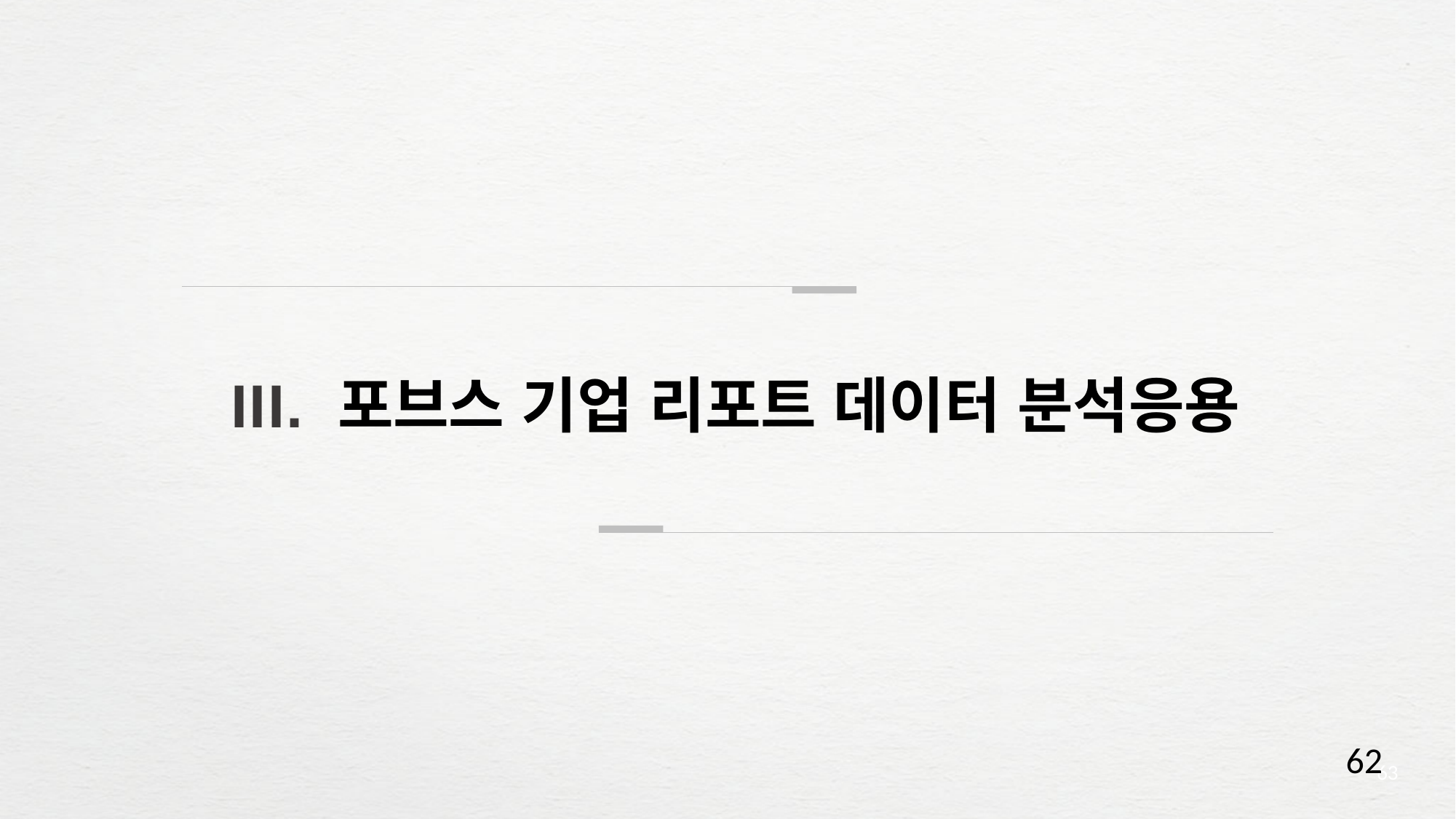

III. 포브스 기업 리포트 데이터 분석응용

62
63